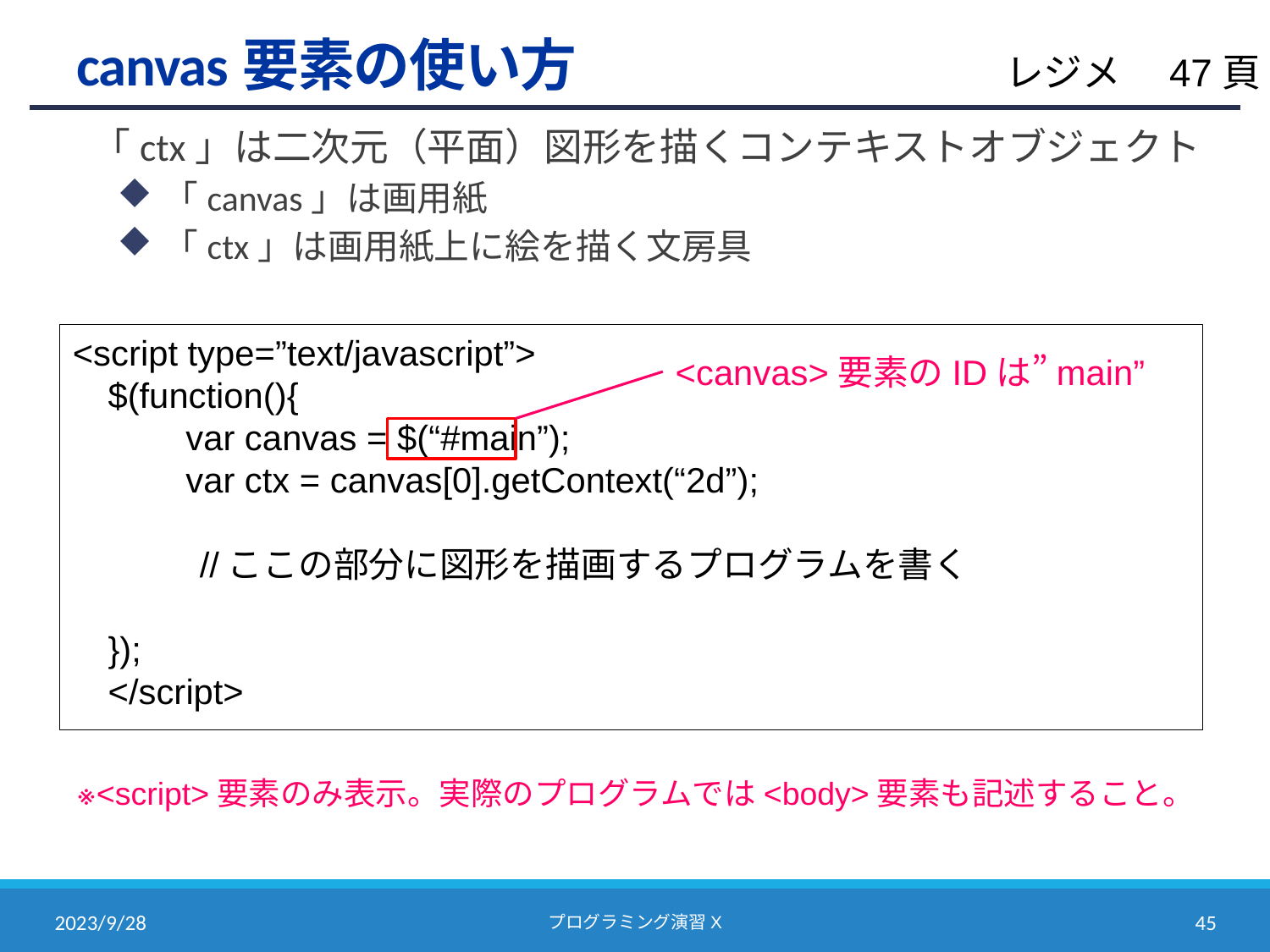

# canvas要素の使い方
レジメ　47頁
「ctx」は二次元（平面）図形を描くコンテキストオブジェクト
「canvas」は画用紙
「ctx」は画用紙上に絵を描く文房具
<script type=”text/javascript”>
$(function(){
        var canvas = $(“#main”);
        var ctx = canvas[0].getContext(“2d”);

	//ここの部分に図形を描画するプログラムを書く

});
</script>
<canvas>要素のIDは”main”

※<script>要素のみ表示。実際のプログラムでは<body>要素も記述すること。
2023/9/28
プログラミング演習X
45